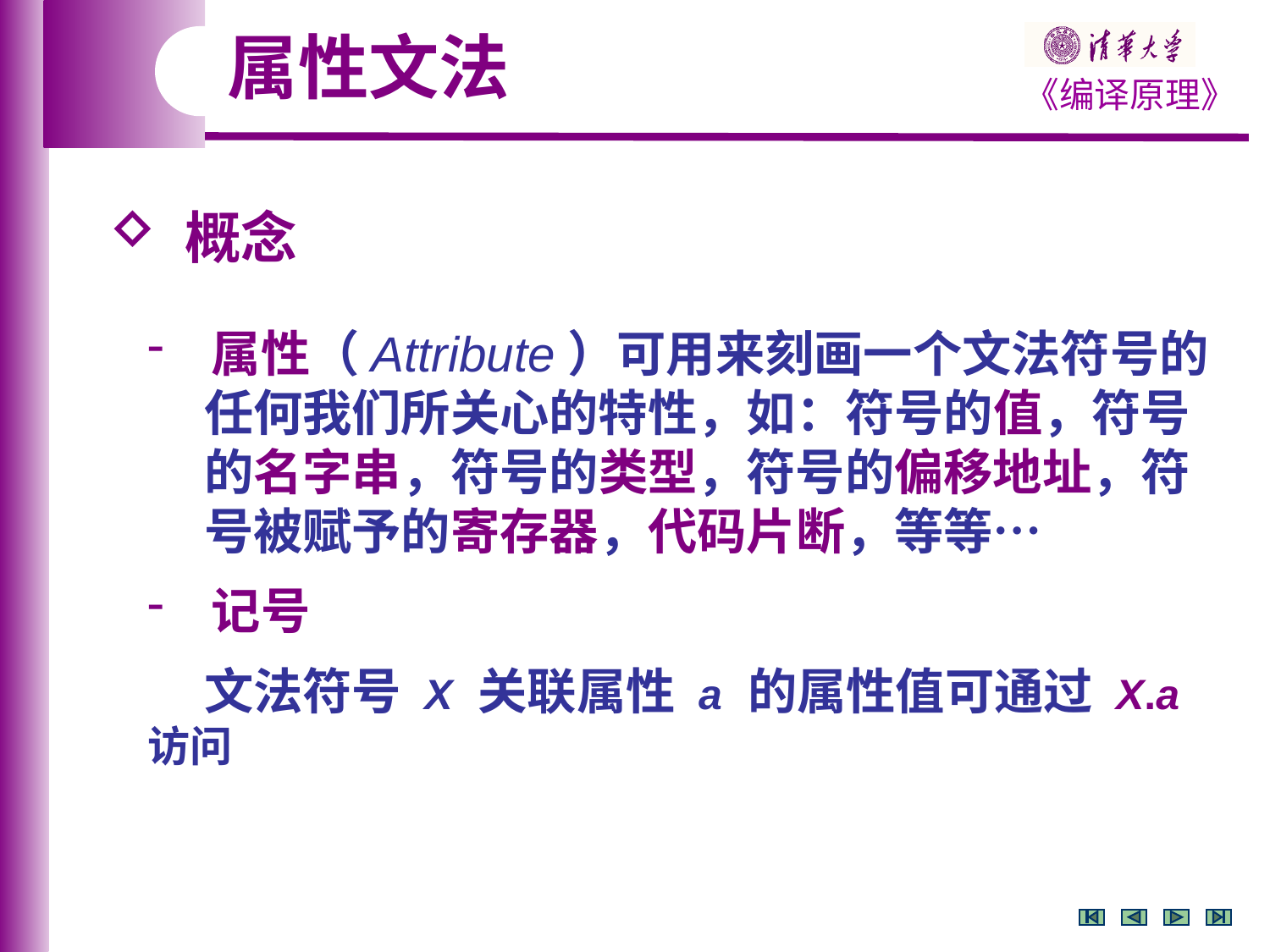

属性文法
 概念
  属性（Attribute）可用来刻画一个文法符号的
    任何我们所关心的特性，如：符号的值，符号
    的名字串，符号的类型，符号的偏移地址，符
    号被赋予的寄存器，代码片断，等等…

  记号

    文法符号 X 关联属性 a 的属性值可通过 X.a 访问